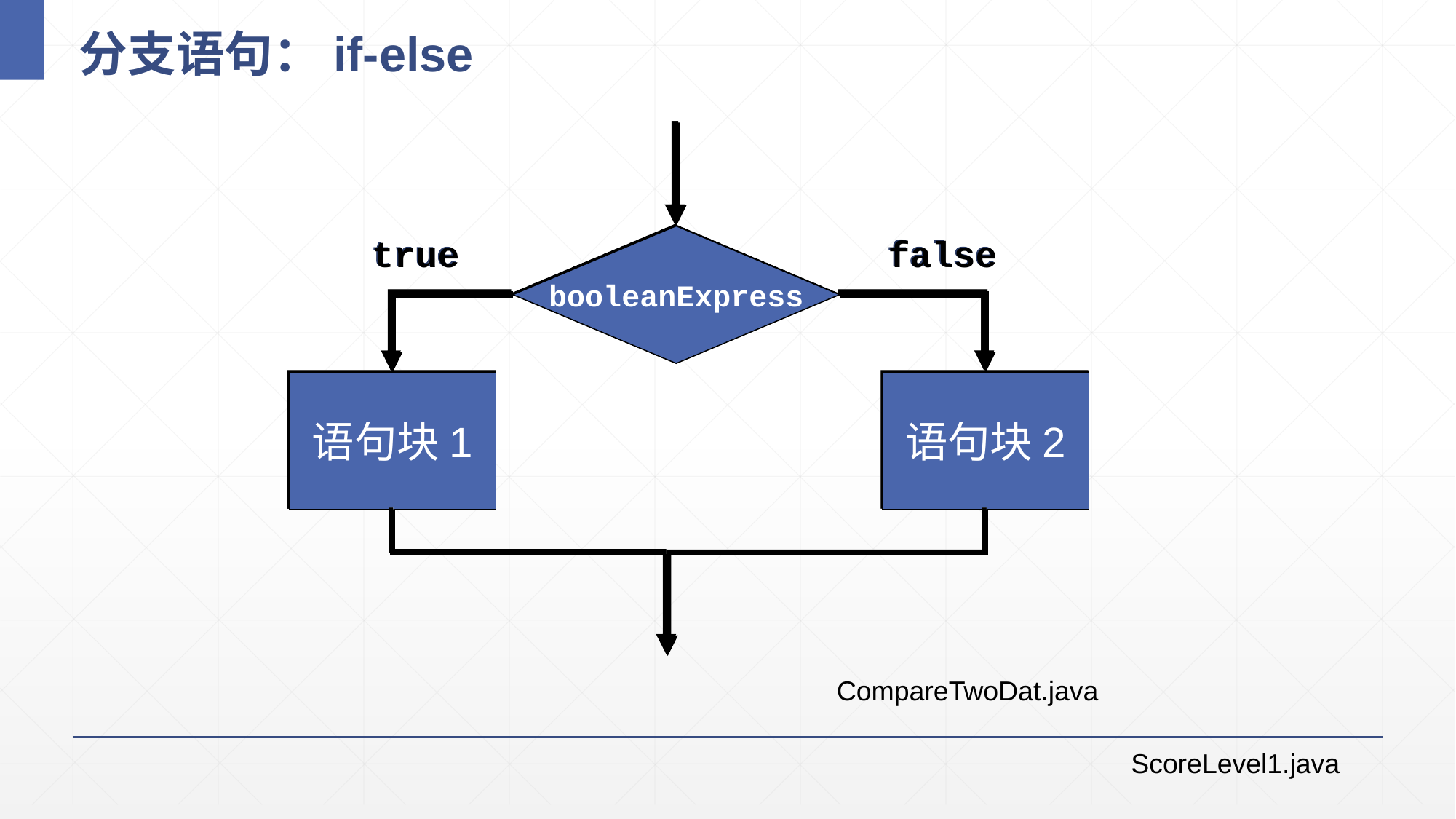

# 分支语句：if-else

true
booleanExpress
false
语句块1
语句块2

CompareTwoDat.java
ScoreLevel1.java